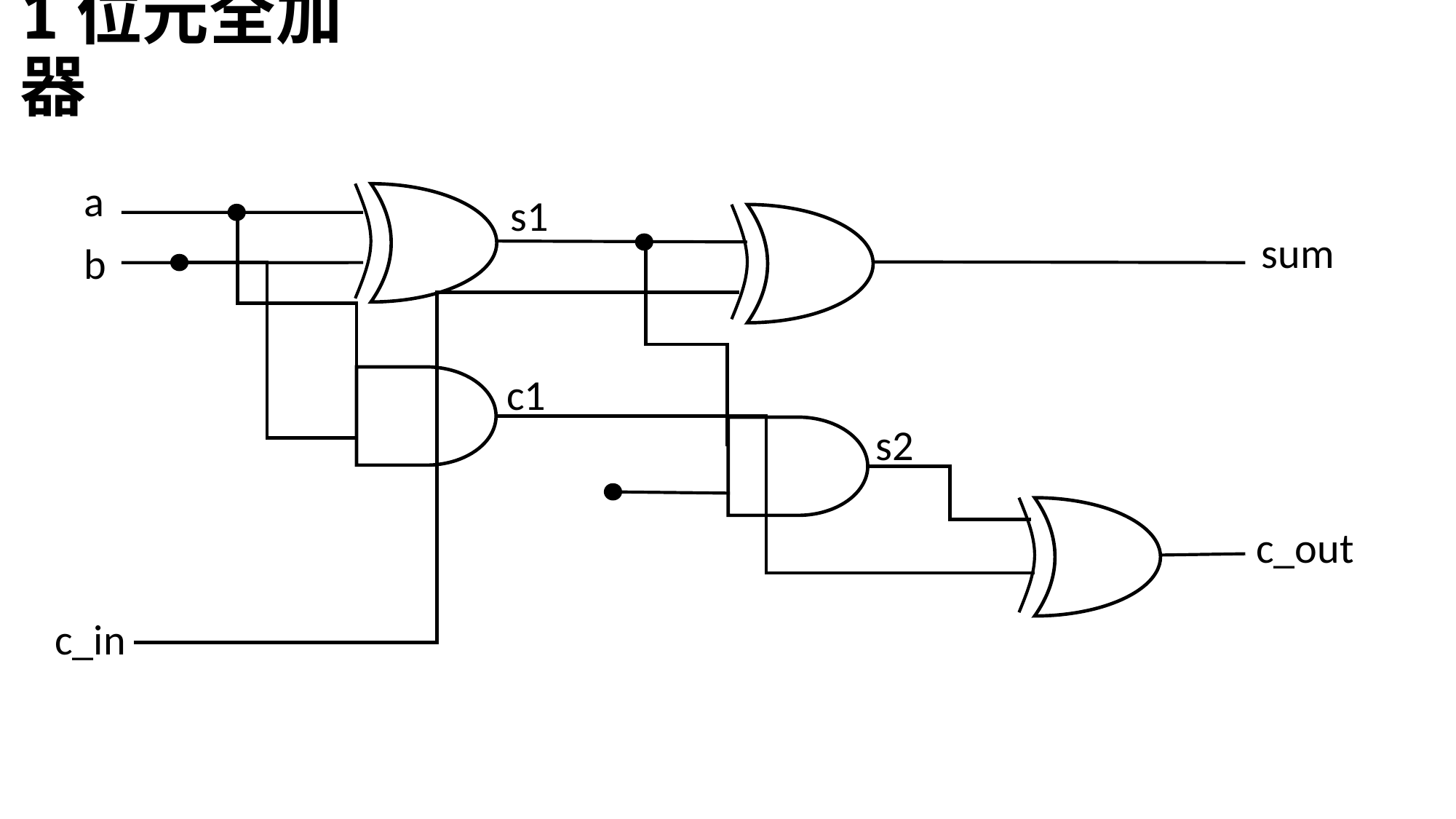

# 1位元全加器
a
s1

sum
b

c1
s2

c_out
c_in